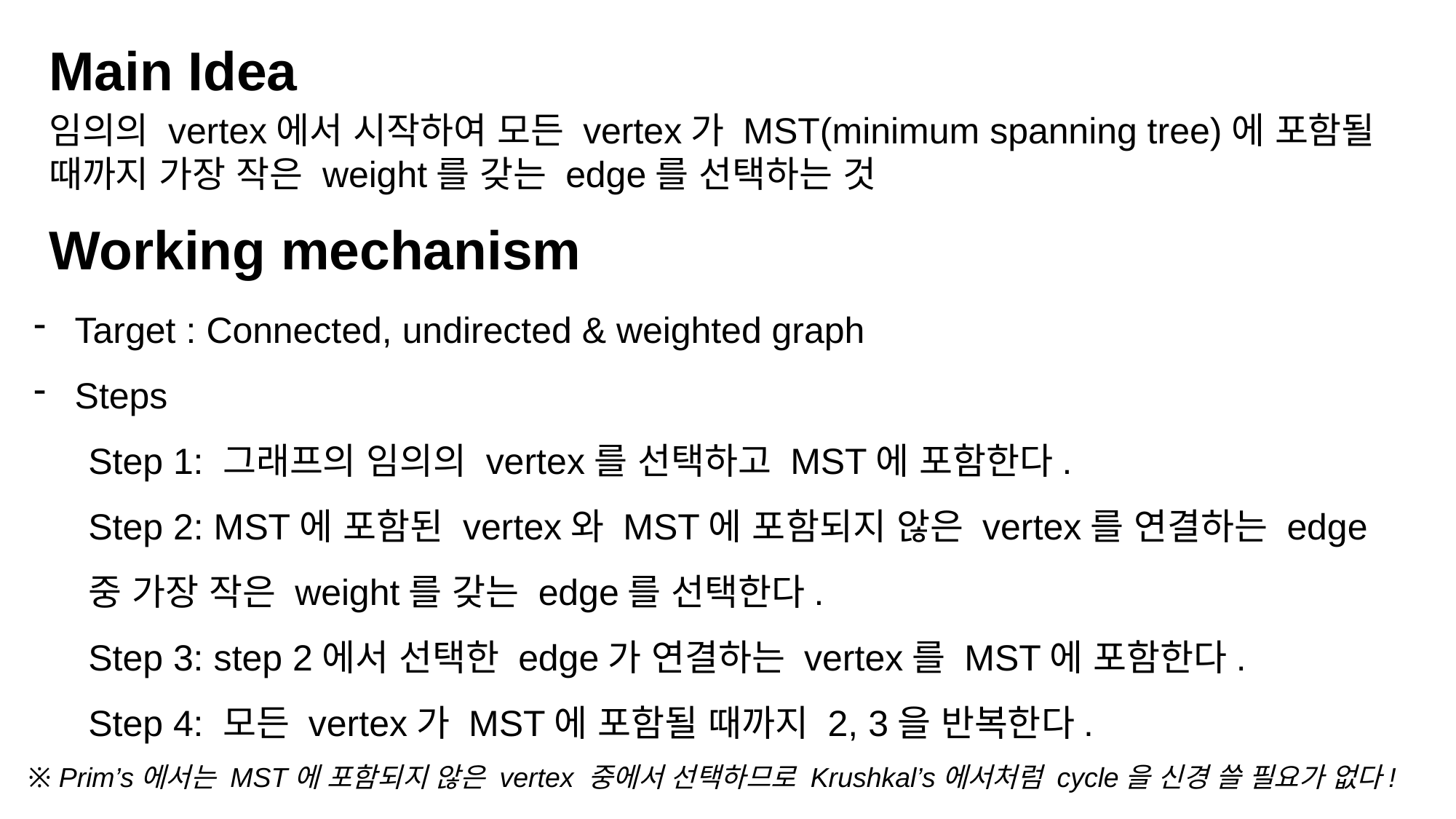

# Main Idea
임의의 vertex에서 시작하여 모든 vertex가 MST(minimum spanning tree)에 포함될 때까지 가장 작은 weight를 갖는 edge를 선택하는 것
Working mechanism
Target : Connected, undirected & weighted graph
Steps
Step 1: 그래프의 임의의 vertex를 선택하고 MST에 포함한다.
Step 2: MST에 포함된 vertex와 MST에 포함되지 않은 vertex를 연결하는 edge 중 가장 작은 weight를 갖는 edge를 선택한다.
Step 3: step 2에서 선택한 edge가 연결하는 vertex를 MST에 포함한다.
Step 4: 모든 vertex가 MST에 포함될 때까지 2, 3을 반복한다.
※ Prim’s에서는 MST에 포함되지 않은 vertex 중에서 선택하므로 Krushkal’s에서처럼 cycle을 신경 쓸 필요가 없다!